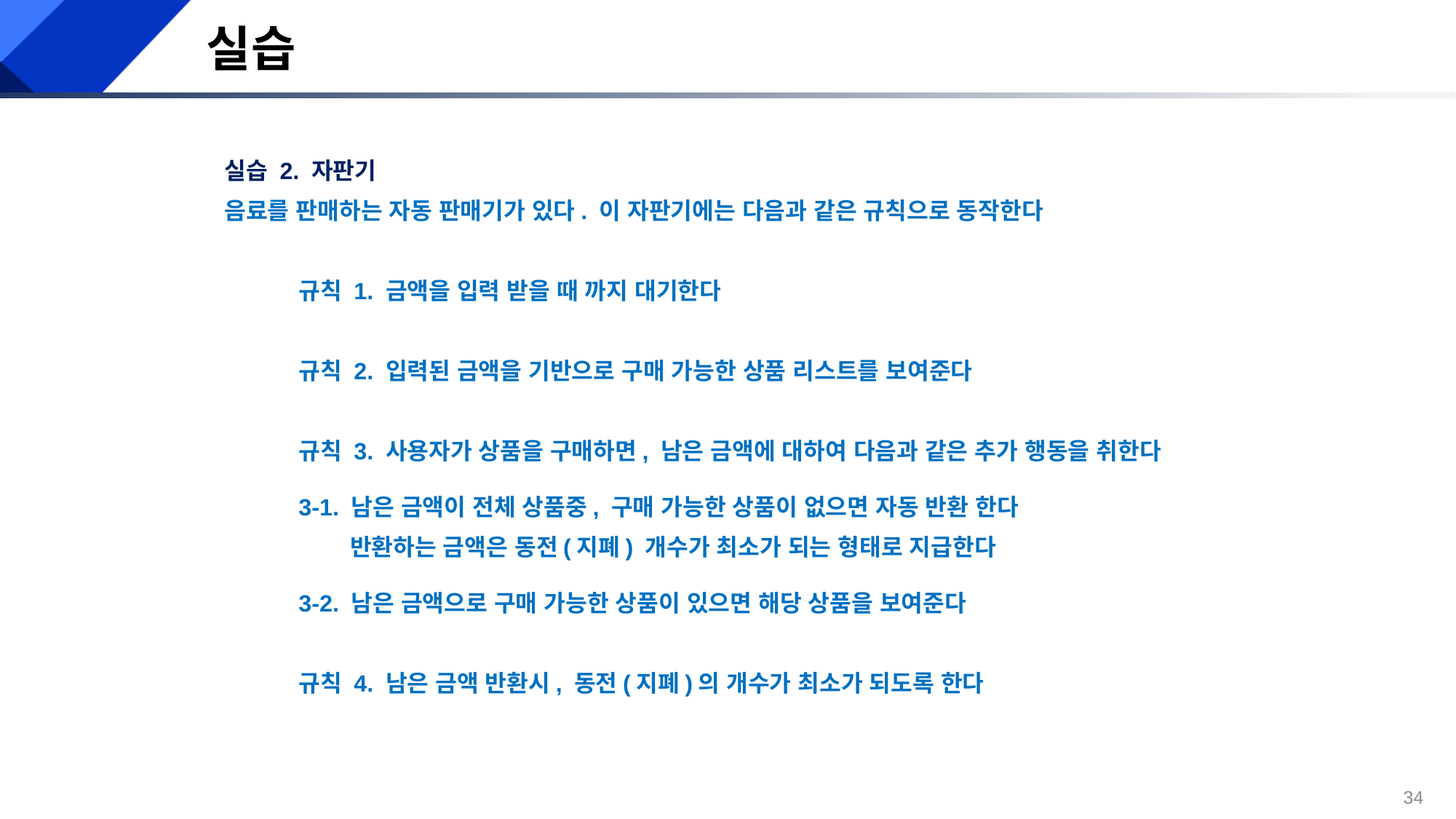

# 실습
    실습 2. 자판기
    음료를 판매하는 자동 판매기가 있다. 이 자판기에는 다음과 같은 규칙으로 동작한다

	규칙 1. 금액을 입력 받을 때 까지 대기한다

	규칙 2. 입력된 금액을 기반으로 구매 가능한 상품 리스트를 보여준다

	규칙 3. 사용자가 상품을 구매하면, 남은 금액에 대하여 다음과 같은 추가 행동을 취한다

		3-1. 남은 금액이 전체 상품중, 구매 가능한 상품이 없으면 자동 반환 한다
		       반환하는 금액은 동전(지폐) 개수가 최소가 되는 형태로 지급한다

		3-2. 남은 금액으로 구매 가능한 상품이 있으면 해당 상품을 보여준다

	규칙 4. 남은 금액 반환시, 동전(지폐)의 개수가 최소가 되도록 한다
34